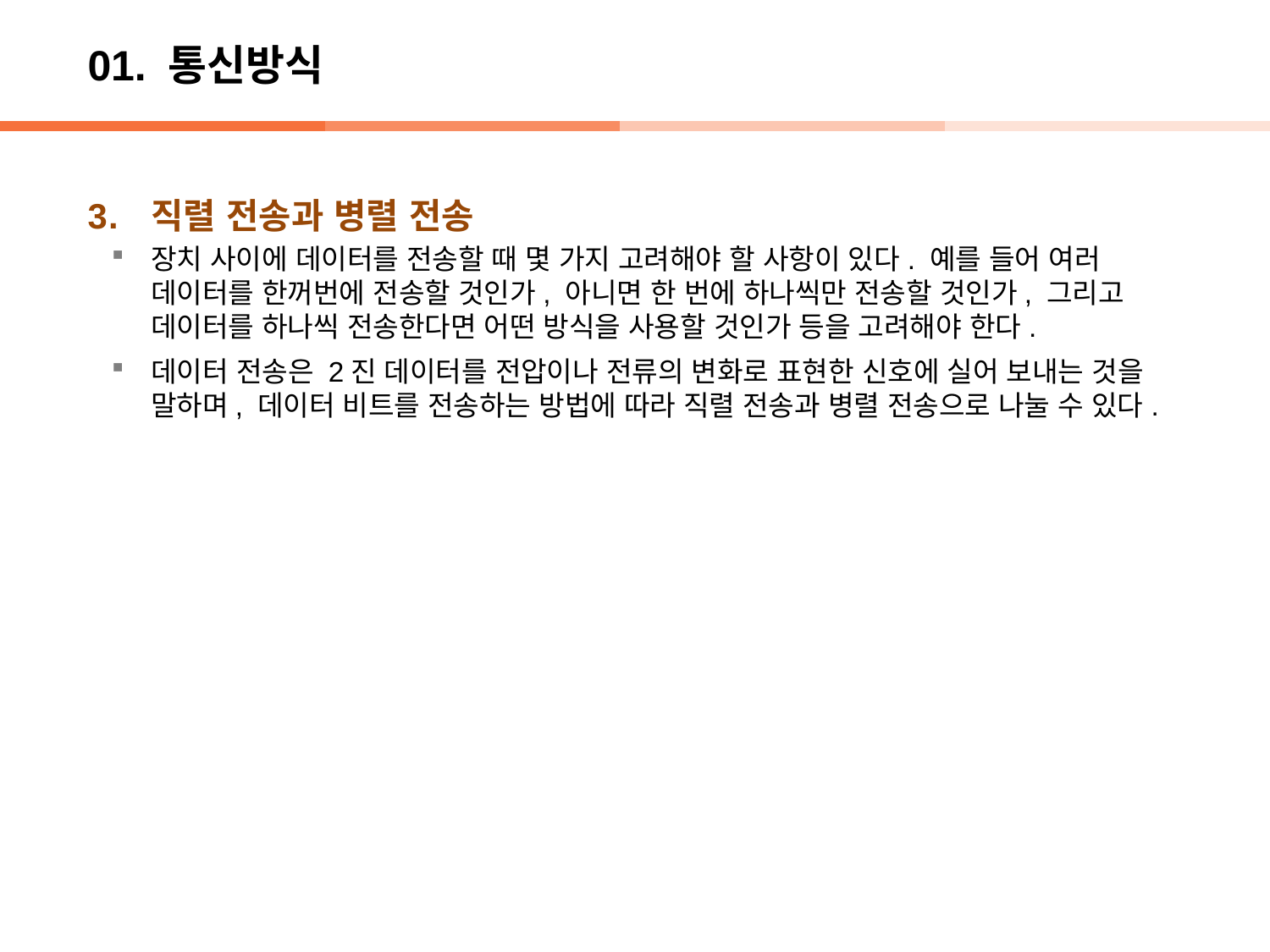

# 01. 통신방식
직렬 전송과 병렬 전송
장치 사이에 데이터를 전송할 때 몇 가지 고려해야 할 사항이 있다. 예를 들어 여러 데이터를 한꺼번에 전송할 것인가, 아니면 한 번에 하나씩만 전송할 것인가, 그리고 데이터를 하나씩 전송한다면 어떤 방식을 사용할 것인가 등을 고려해야 한다.
데이터 전송은 2진 데이터를 전압이나 전류의 변화로 표현한 신호에 실어 보내는 것을 말하며, 데이터 비트를 전송하는 방법에 따라 직렬 전송과 병렬 전송으로 나눌 수 있다.